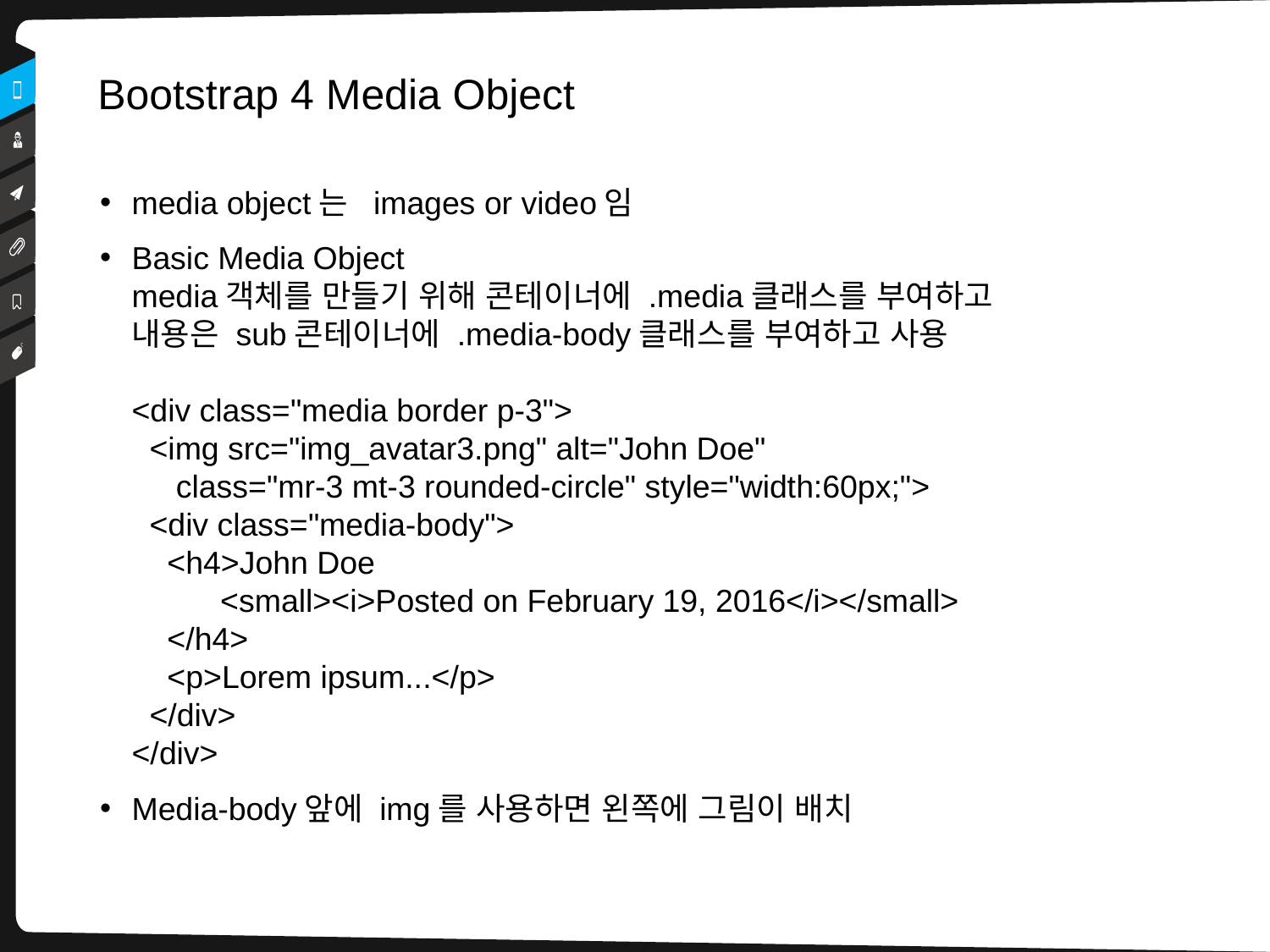

# Bootstrap 4 Media Object
media object는  images or video임
Basic Media Object
media객체를 만들기 위해 콘테이너에 .media클래스를 부여하고
내용은 sub콘테이너에 .media-body클래스를 부여하고 사용
<div class="media border p-3">
  <img src="img_avatar3.png" alt="John Doe" 
     class="mr-3 mt-3 rounded-circle" style="width:60px;">
  <div class="media-body">
    <h4>John Doe 
          <small><i>Posted on February 19, 2016</i></small>
    </h4>
    <p>Lorem ipsum...</p>
  </div>
</div>
Media-body앞에 img를 사용하면 왼쪽에 그림이 배치